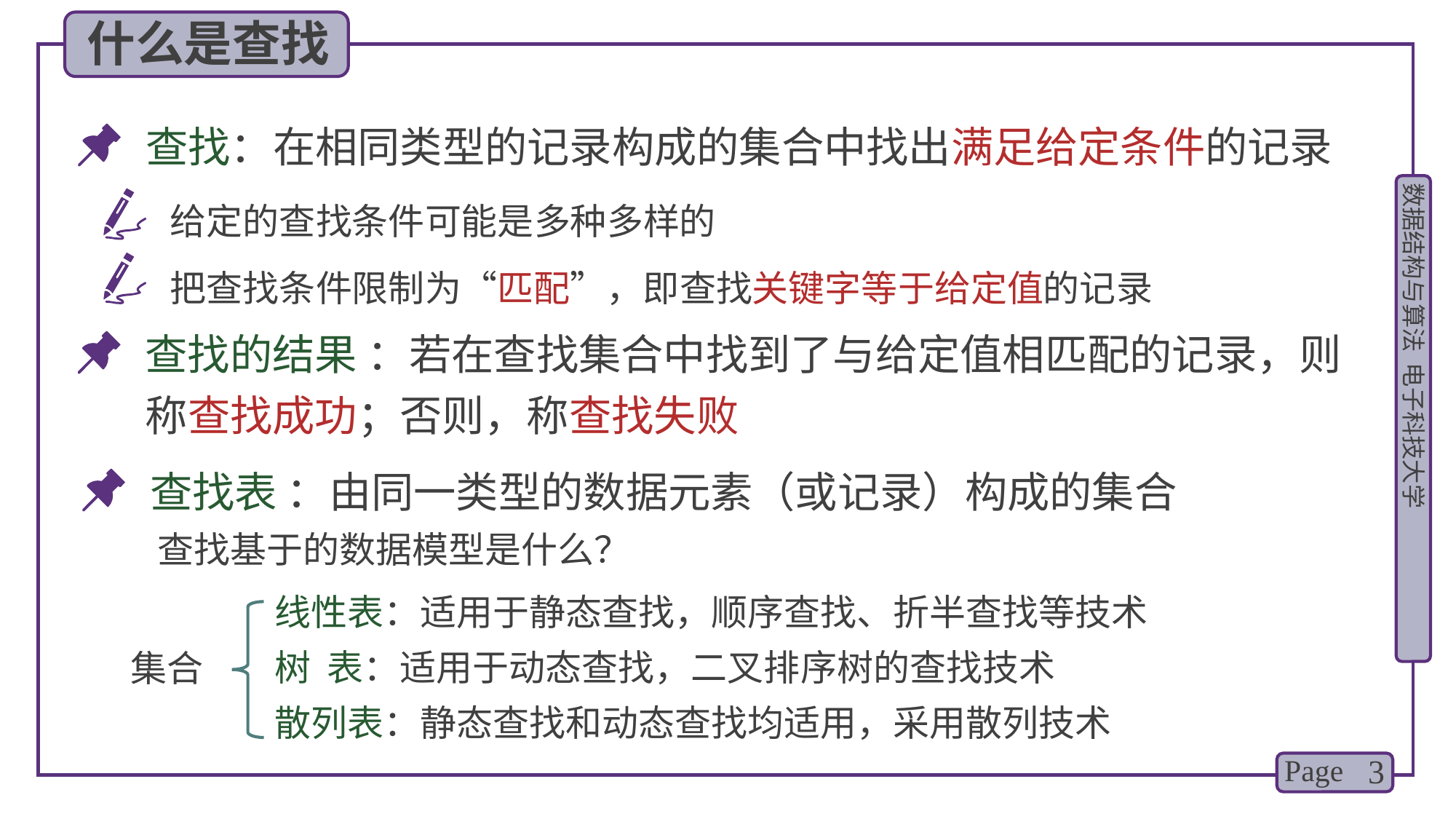

什么是查找

查找：在相同类型的记录构成的集合中找出满足给定条件的记录

给定的查找条件可能是多种多样的

把查找条件限制为“匹配”，即查找关键字等于给定值的记录

查找的结果 ：若在查找集合中找到了与给定值相匹配的记录，则称查找成功；否则，称查找失败

查找表 ：由同一类型的数据元素（或记录）构成的集合

查找基于的数据模型是什么？
线性表：适用于静态查找，顺序查找、折半查找等技术

集合
树  表：适用于动态查找，二叉排序树的查找技术
散列表：静态查找和动态查找均适用，采用散列技术